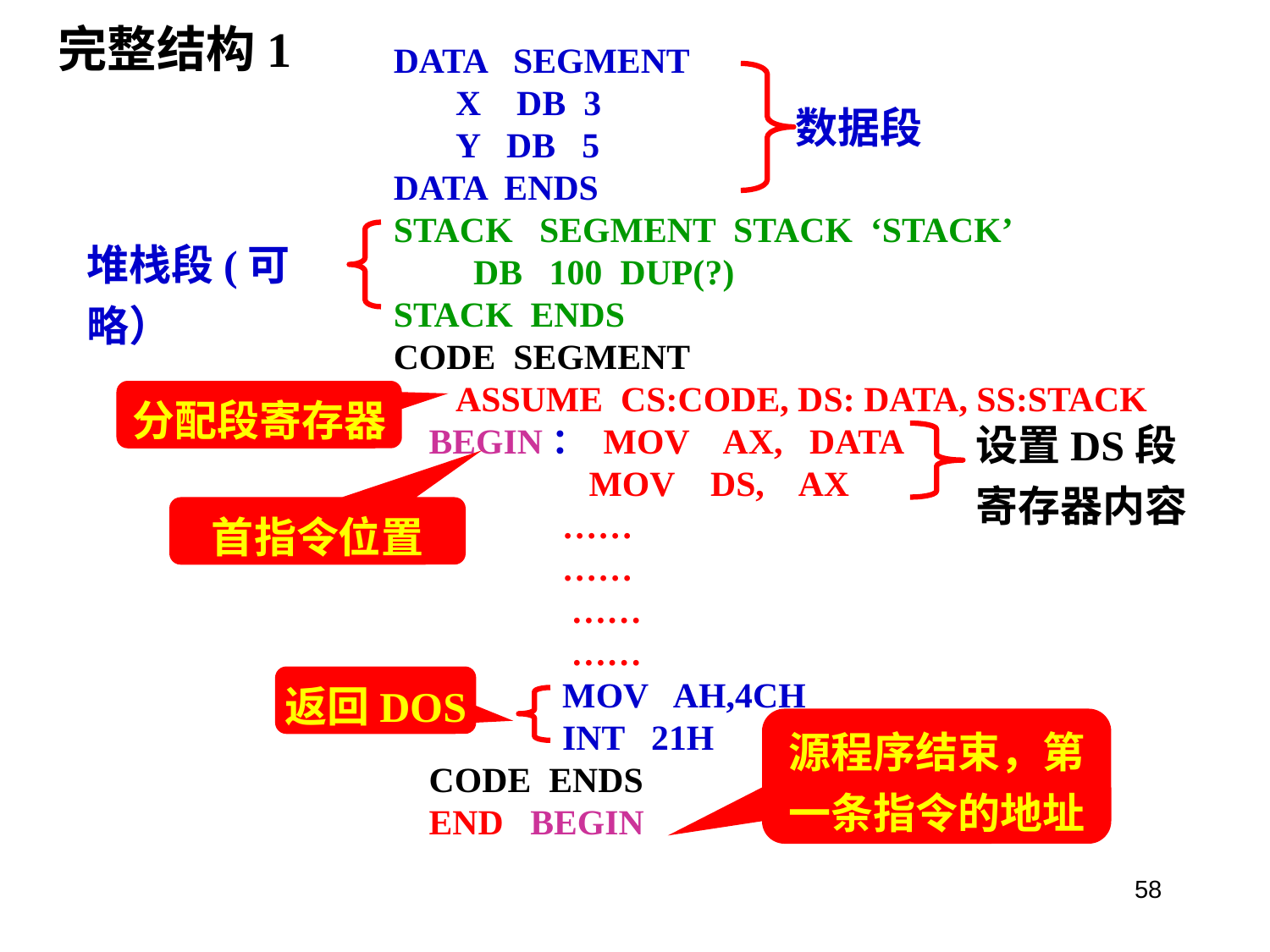

完整结构1
DATA   SEGMENT
       X    DB  3
       Y   DB   5
DATA  ENDS
STACK   SEGMENT  STACK  ‘STACK’
         DB   100  DUP(?)
STACK  ENDS
CODE  SEGMENT
       ASSUME  CS:CODE, DS: DATA, SS:STACK
    BEGIN： MOV    AX,   DATA
                      MOV    DS,    AX
                   ……
                   ……
                    ……
                    ……
                   MOV   AH,4CH
                   INT   21H
    CODE  ENDS
    END   BEGIN

数据段
堆栈段(可略）

分配段寄存器
设置DS段寄存器内容

首指令位置
返回DOS

源程序结束，第一条指令的地址
58